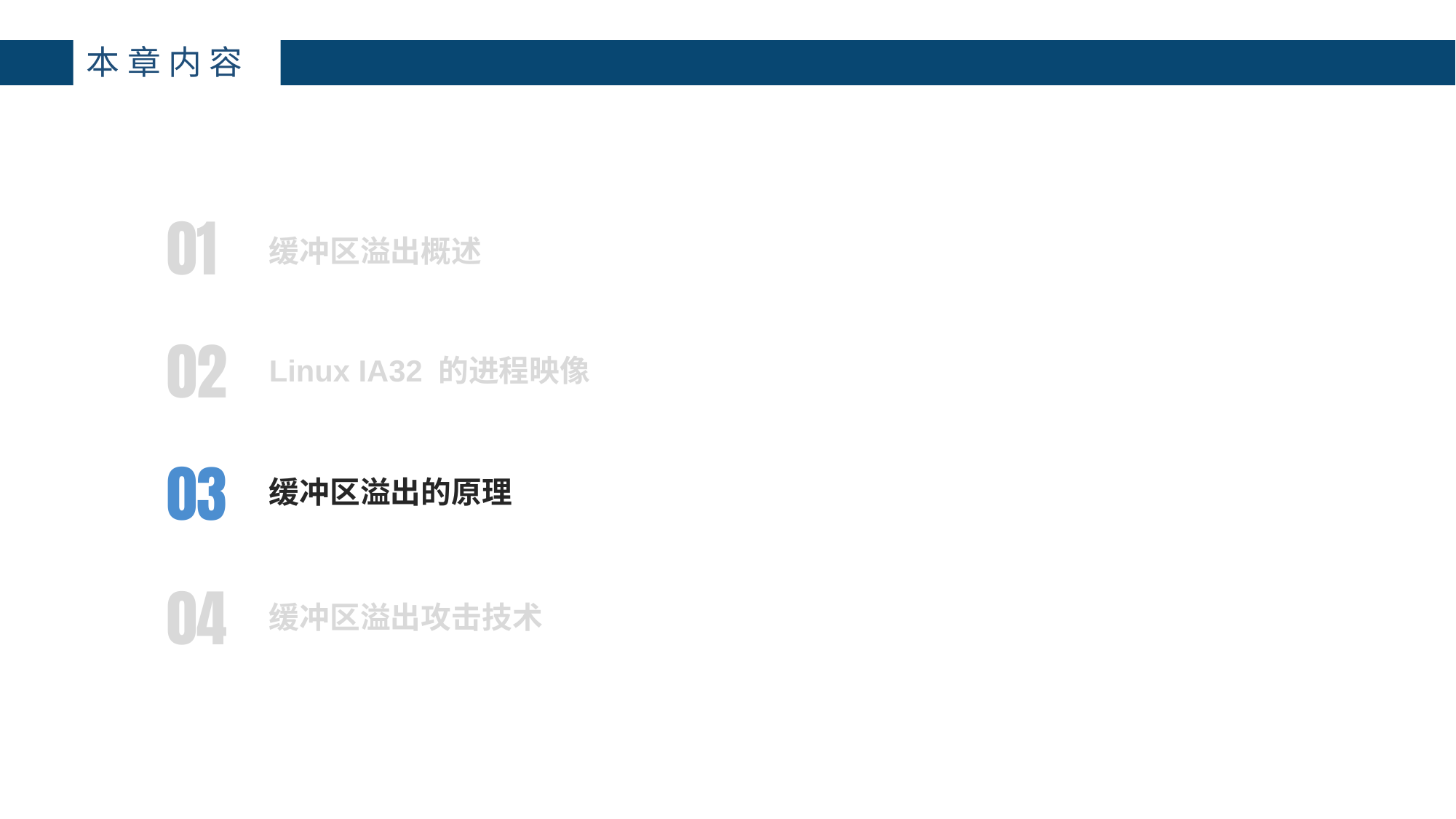

# 本章内容
01
缓冲区溢出概述
02
Linux IA32 的进程映像
03
缓冲区溢出的原理
04
缓冲区溢出攻击技术